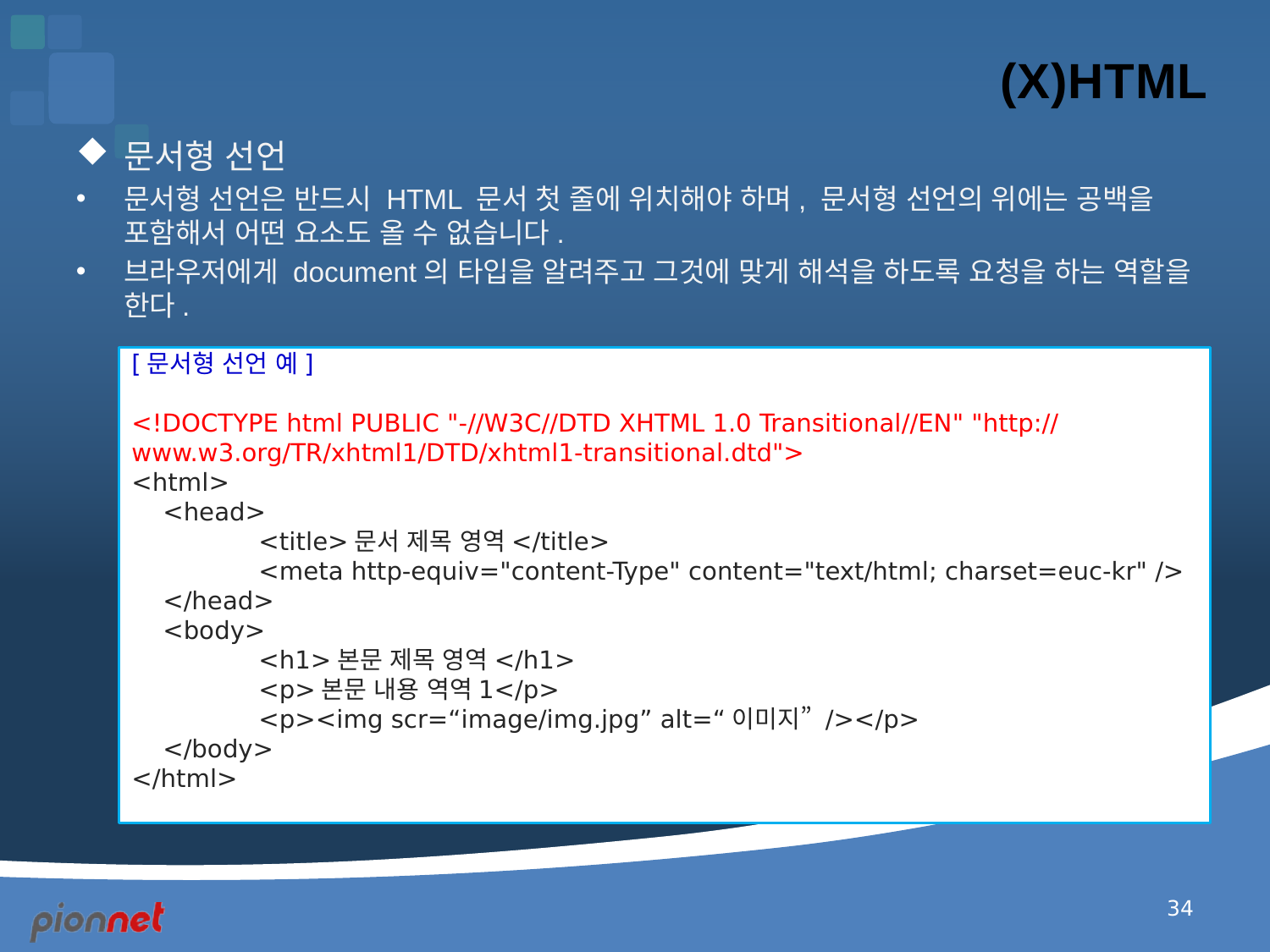

# (X)HTML
문서형 선언
문서형 선언은 반드시 HTML 문서 첫 줄에 위치해야 하며, 문서형 선언의 위에는 공백을 포함해서 어떤 요소도 올 수 없습니다.
브라우저에게 document의 타입을 알려주고 그것에 맞게 해석을 하도록 요청을 하는 역할을 한다.
[문서형 선언 예]

<!DOCTYPE html PUBLIC "-//W3C//DTD XHTML 1.0 Transitional//EN" "http://www.w3.org/TR/xhtml1/DTD/xhtml1-transitional.dtd">
<html>
    <head>
	<title>문서 제목 영역</title>
	<meta http-equiv="content-Type" content="text/html; charset=euc-kr" />
    </head>
    <body>
	<h1>본문 제목 영역</h1>
	<p>본문 내용 역역1</p>
	<p><img scr=“image/img.jpg” alt=“이미지” /></p>
    </body>
</html>

34